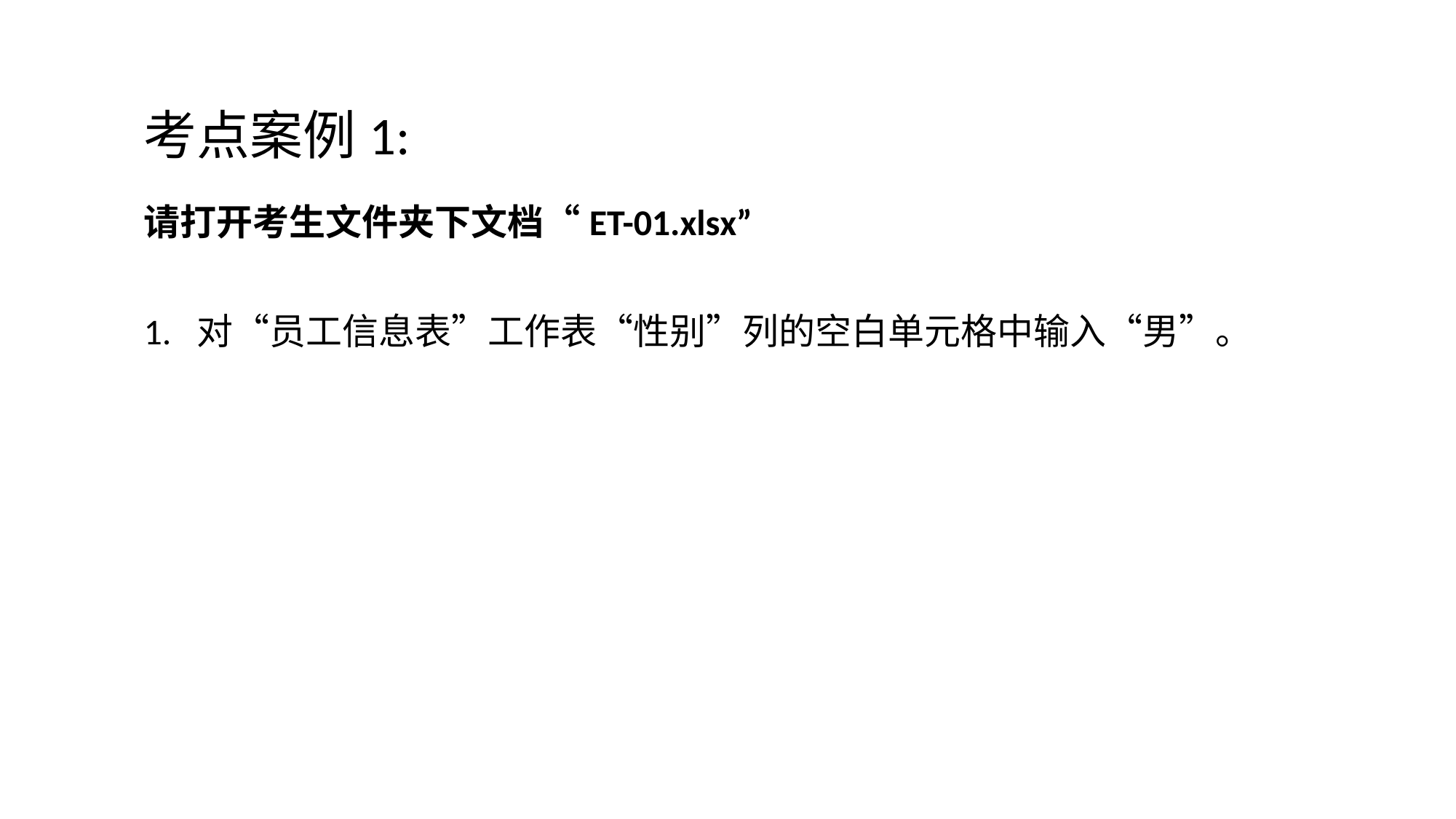

# 考点案例1:
请打开考生文件夹下文档“ET-01.xlsx”

1.  对“员工信息表”工作表“性别”列的空白单元格中输入“男”。